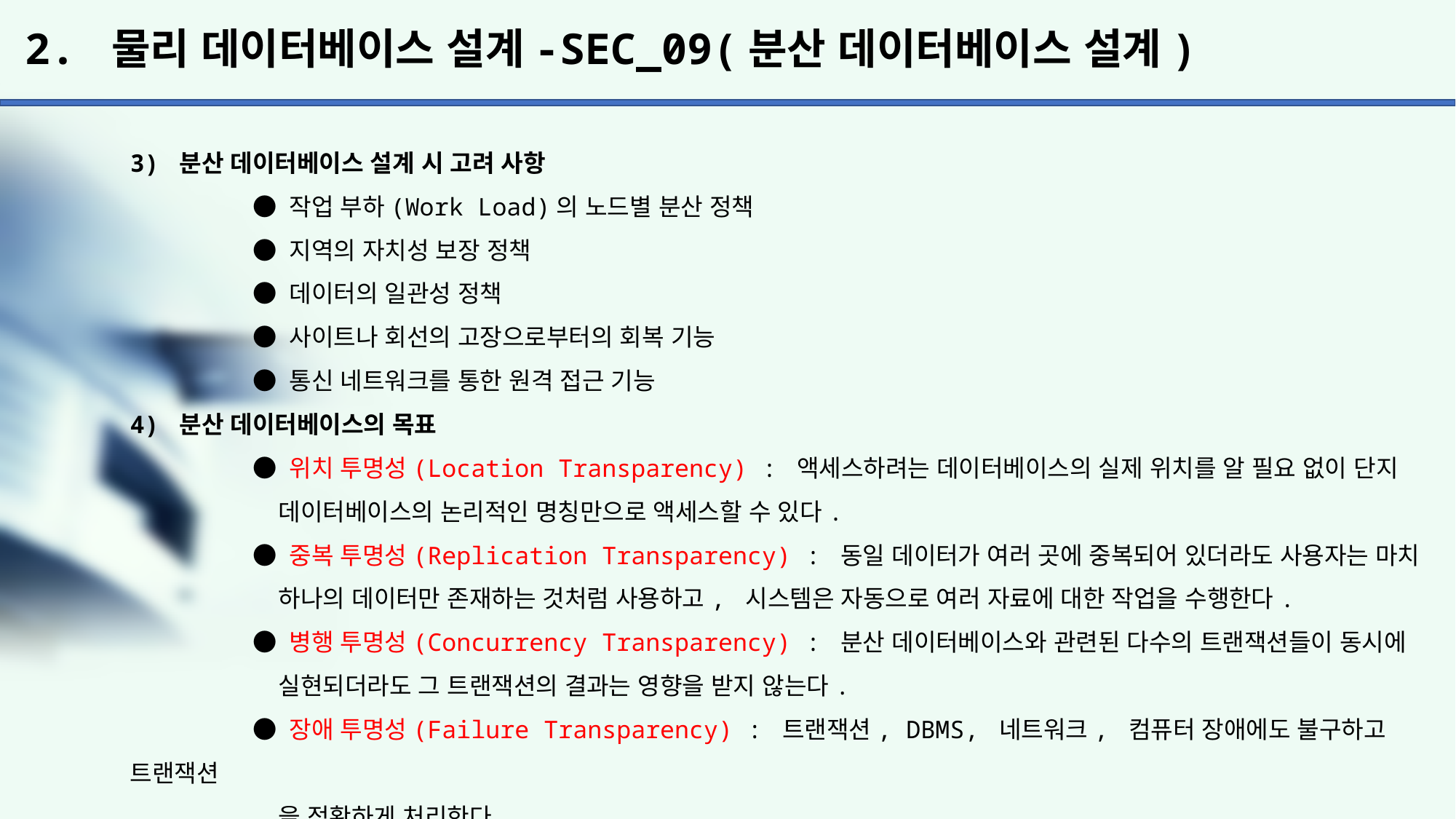

# 2. 물리 데이터베이스 설계-SEC_09(분산 데이터베이스 설계)
3) 분산 데이터베이스 설계 시 고려 사항
	  ● 작업 부하(Work Load)의 노드별 분산 정책
	  ● 지역의 자치성 보장 정책
	  ● 데이터의 일관성 정책
	  ● 사이트나 회선의 고장으로부터의 회복 기능
	  ● 통신 네트워크를 통한 원격 접근 기능
4) 분산 데이터베이스의 목표
	  ● 위치 투명성(Location Transparency) : 액세스하려는 데이터베이스의 실제 위치를 알 필요 없이 단지
	     데이터베이스의 논리적인 명칭만으로 액세스할 수 있다.
	  ● 중복 투명성(Replication Transparency) : 동일 데이터가 여러 곳에 중복되어 있더라도 사용자는 마치
	     하나의 데이터만 존재하는 것처럼 사용하고, 시스템은 자동으로 여러 자료에 대한 작업을 수행한다.
	  ● 병행 투명성(Concurrency Transparency) : 분산 데이터베이스와 관련된 다수의 트랜잭션들이 동시에
	     실현되더라도 그 트랜잭션의 결과는 영향을 받지 않는다.
	  ● 장애 투명성(Failure Transparency) : 트랜잭션, DBMS, 네트워크, 컴퓨터 장애에도 불구하고 트랜잭션
	     을 정확하게 처리한다.